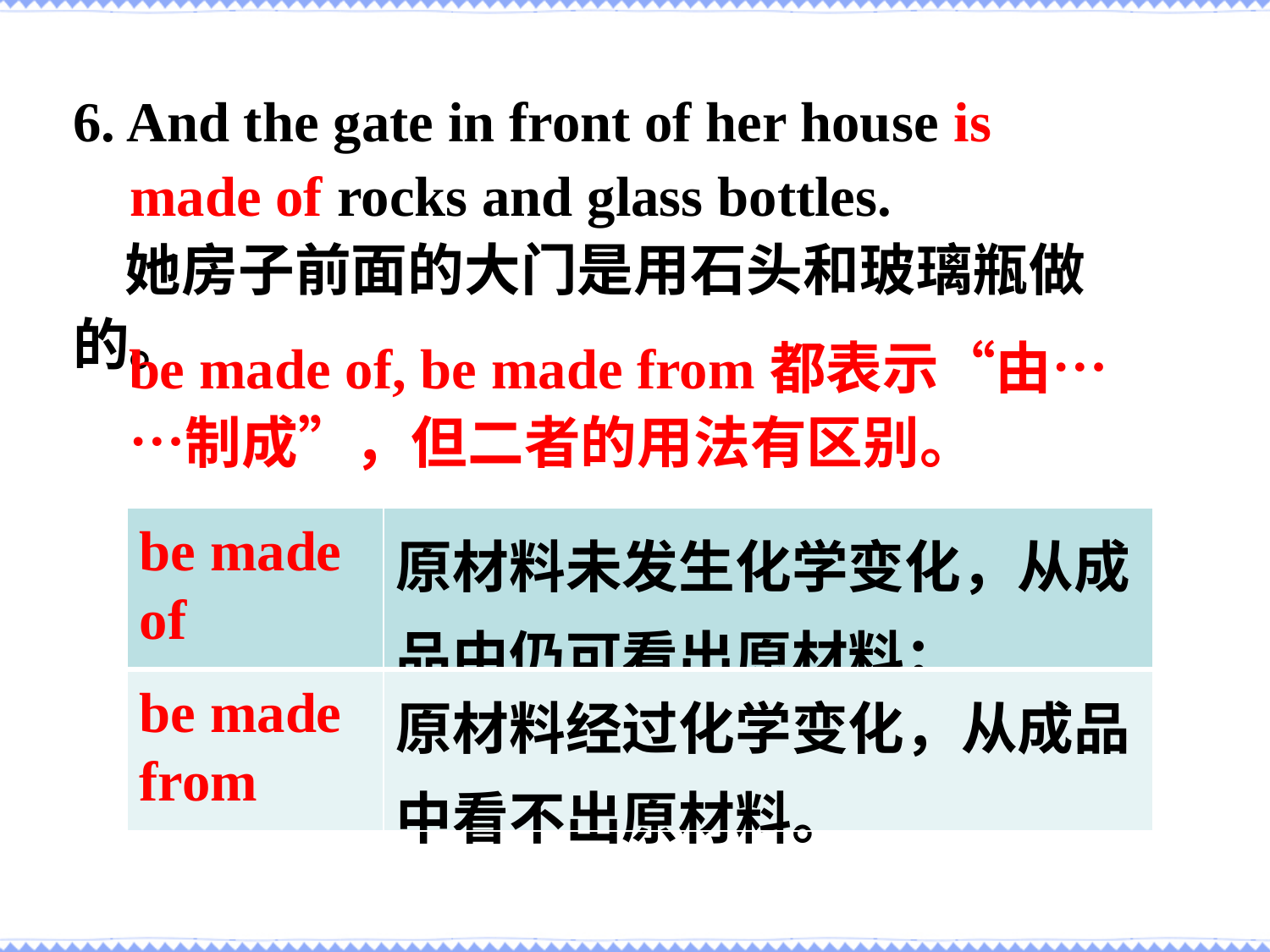

6. And the gate in front of her house is
    made of rocks and glass bottles.
   她房子前面的大门是用石头和玻璃瓶做的。
be made of, be made from都表示“由……制成”，但二者的用法有区别。
| be made of | 原材料未发生化学变化，从成品中仍可看出原材料； |
| --- | --- |
| be made from | 原材料经过化学变化，从成品中看不出原材料。 |